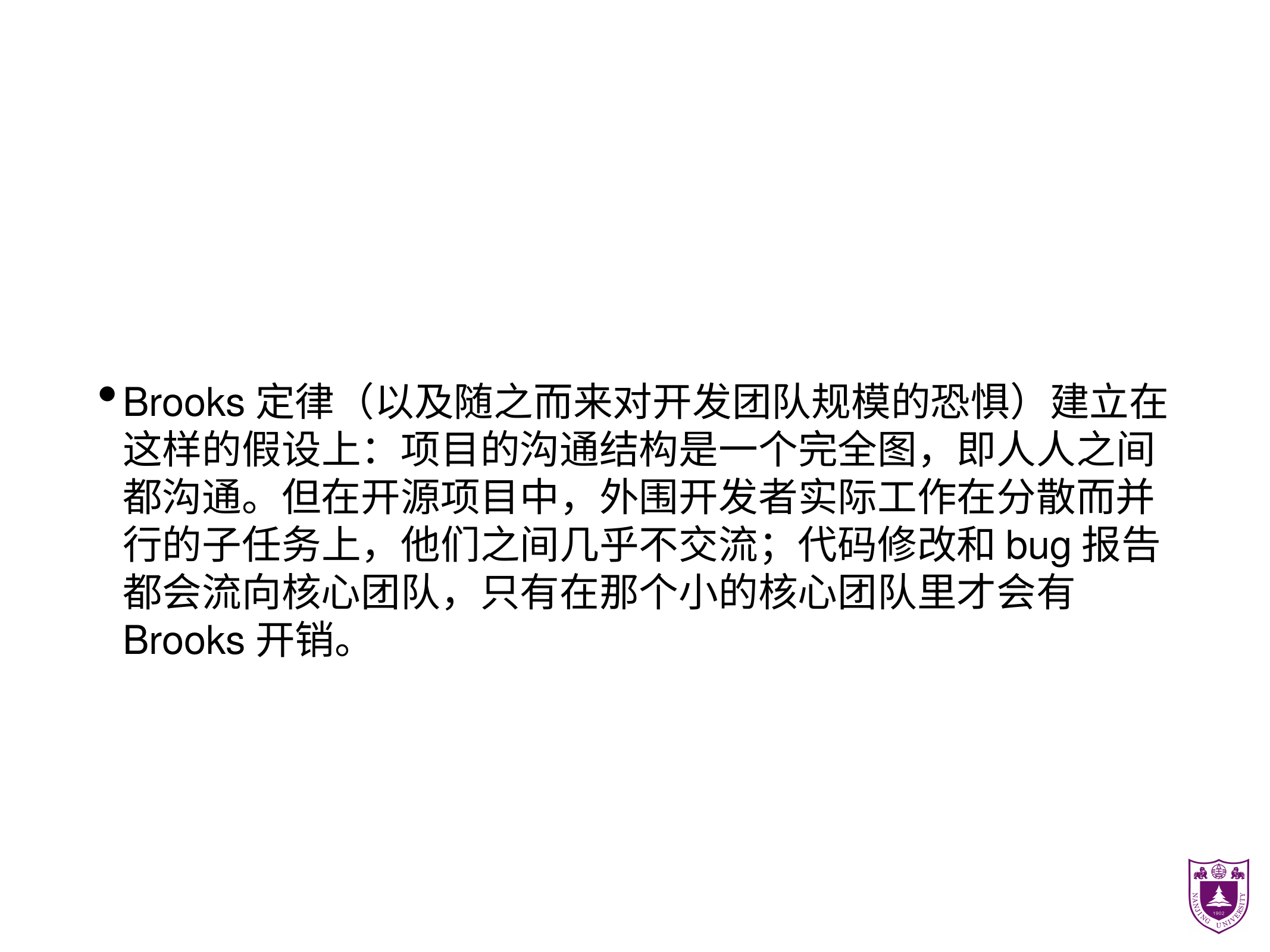

#
Brooks定律（以及随之而来对开发团队规模的恐惧）建立在这样的假设上：项目的沟通结构是一个完全图，即人人之间都沟通。但在开源项目中，外围开发者实际工作在分散而并行的子任务上，他们之间几乎不交流；代码修改和bug报告都会流向核心团队，只有在那个小的核心团队里才会有Brooks开销。